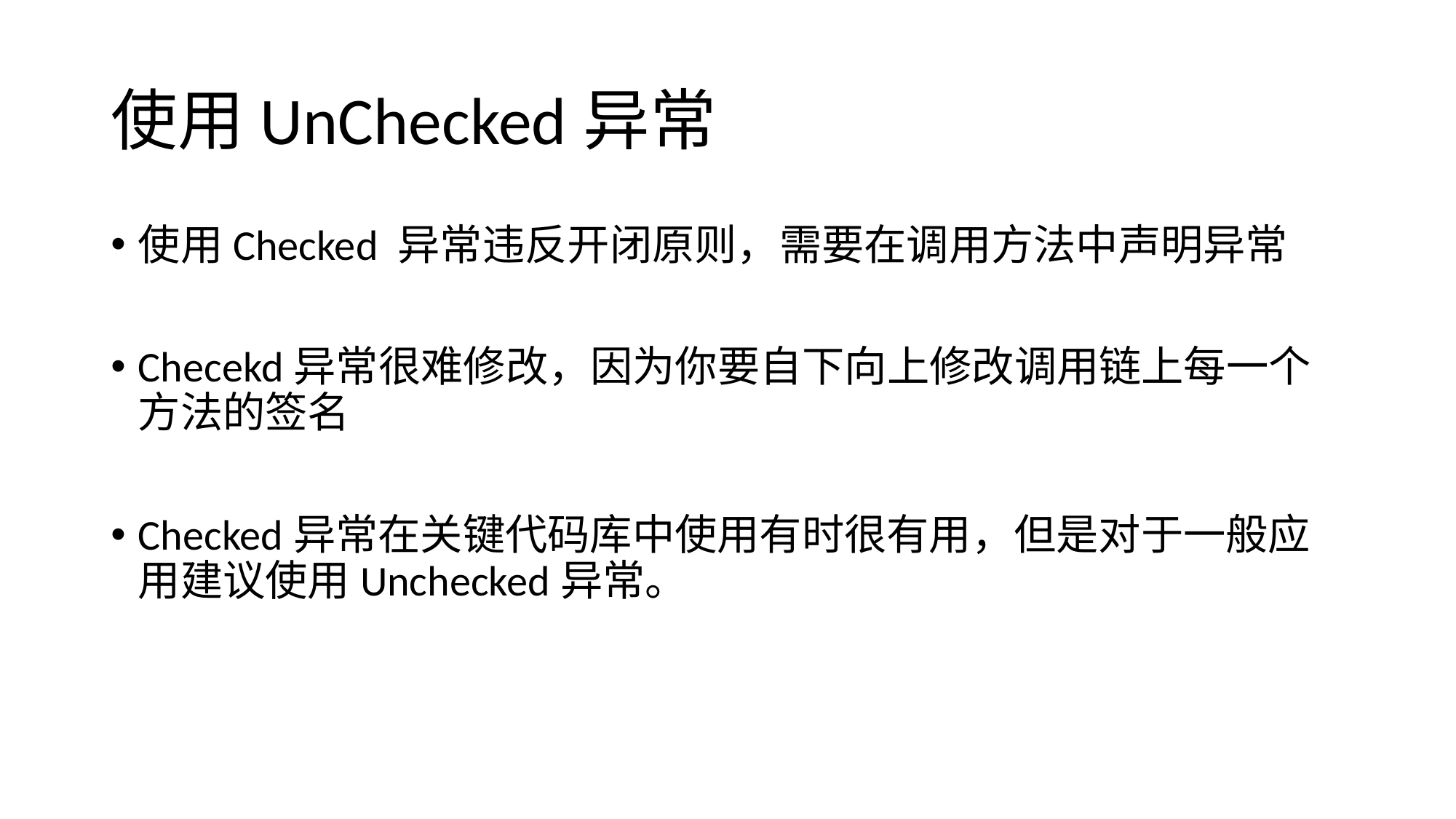

# 使用UnChecked异常
使用Checked 异常违反开闭原则，需要在调用方法中声明异常

Checekd异常很难修改，因为你要自下向上修改调用链上每一个方法的签名

Checked异常在关键代码库中使用有时很有用，但是对于一般应用建议使用Unchecked异常。